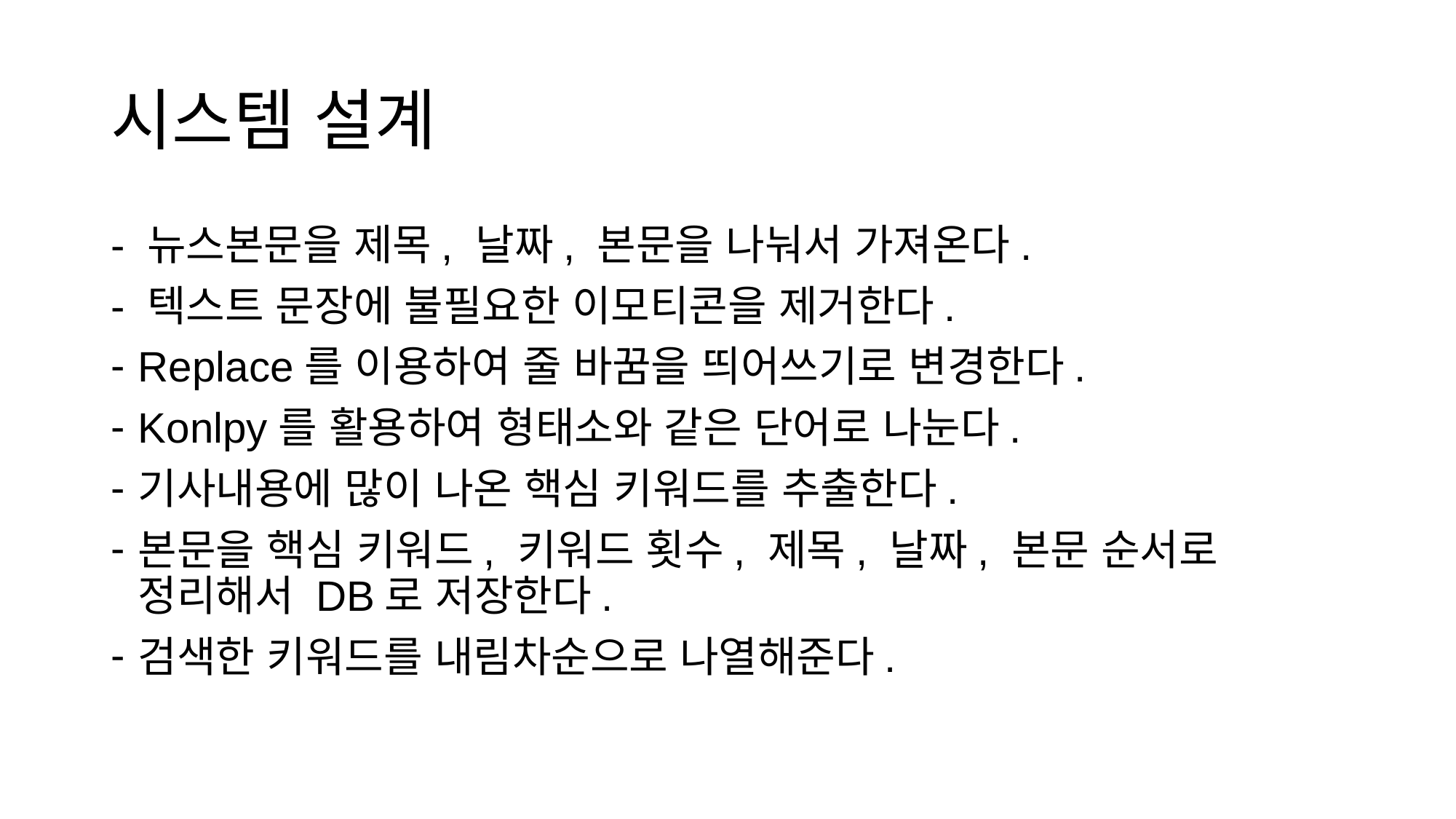

# 시스템 설계
- 뉴스본문을 제목, 날짜, 본문을 나눠서 가져온다.
- 텍스트 문장에 불필요한 이모티콘을 제거한다.
Replace를 이용하여 줄 바꿈을 띄어쓰기로 변경한다.
Konlpy를 활용하여 형태소와 같은 단어로 나눈다.
기사내용에 많이 나온 핵심 키워드를 추출한다.
본문을 핵심 키워드, 키워드 횟수, 제목, 날짜, 본문 순서로 정리해서 DB로 저장한다.
검색한 키워드를 내림차순으로 나열해준다.